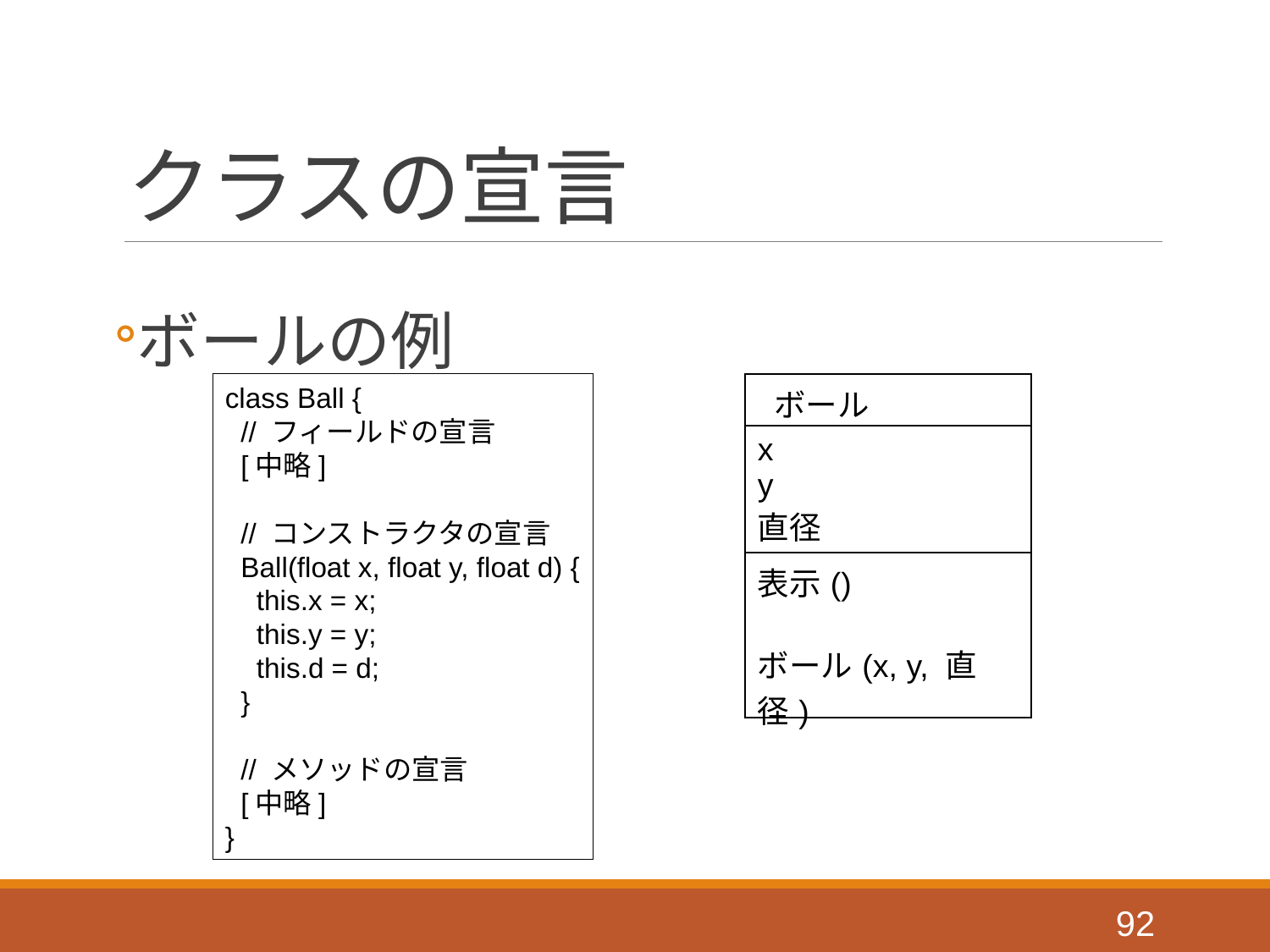

# クラスの宣言
ボールの例
class Ball {
  // フィールドの宣言
  [中略]

  // コンストラクタの宣言
  Ball(float x, float y, float d) {
    this.x = x;
    this.y = y;
    this.d = d;
  }

  // メソッドの宣言
  [中略]
}
| ボール |
| --- |
| x y 直径 |
| 表示() ボール(x, y, 直径) |
92